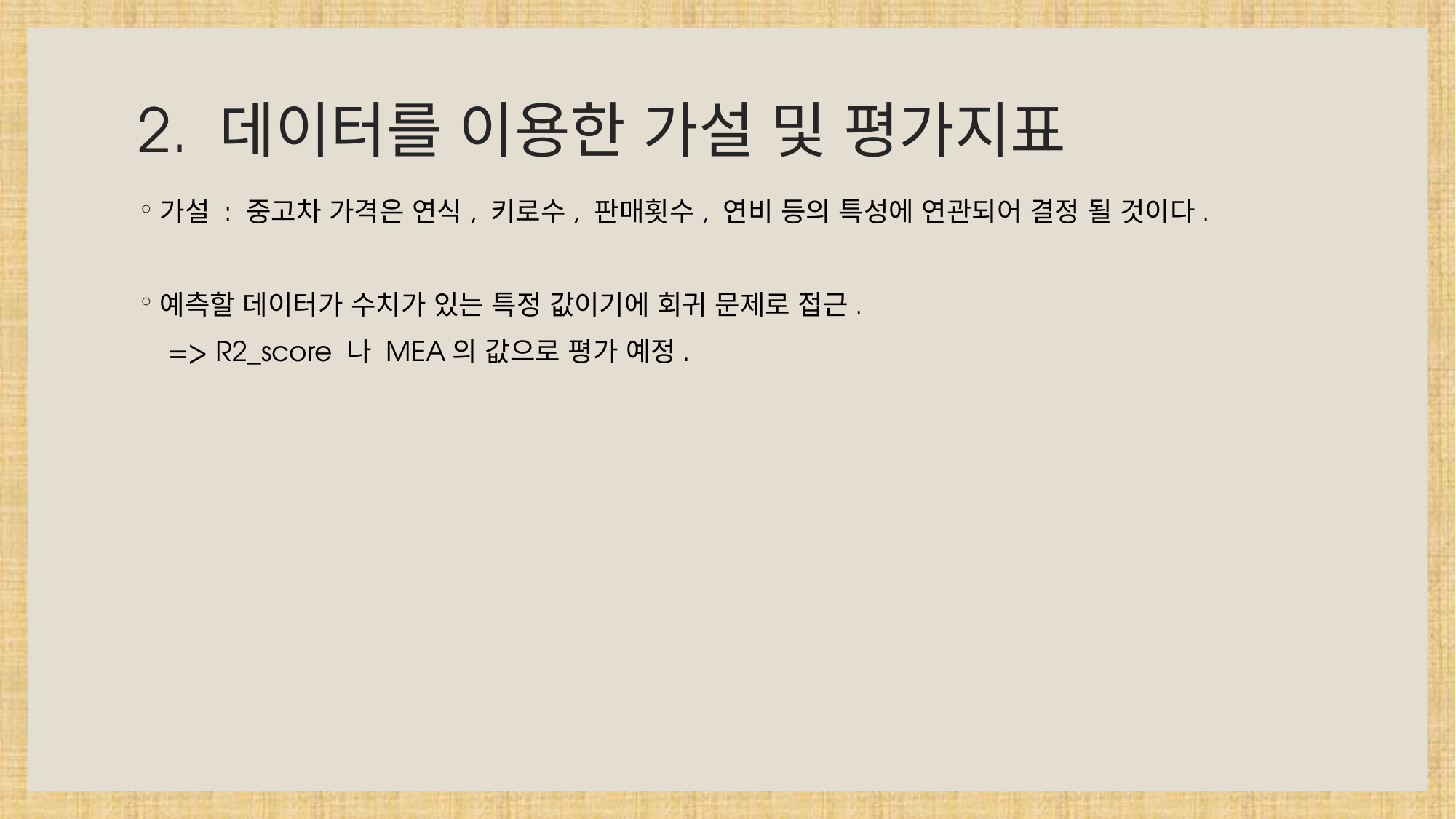

# 2. 데이터를 이용한 가설 및 평가지표
가설 : 중고차 가격은 연식, 키로수, 판매횟수, 연비 등의 특성에 연관되어 결정 될 것이다.

예측할 데이터가 수치가 있는 특정 값이기에 회귀 문제로 접근.
    => R2_score 나 MEA의 값으로 평가 예정.